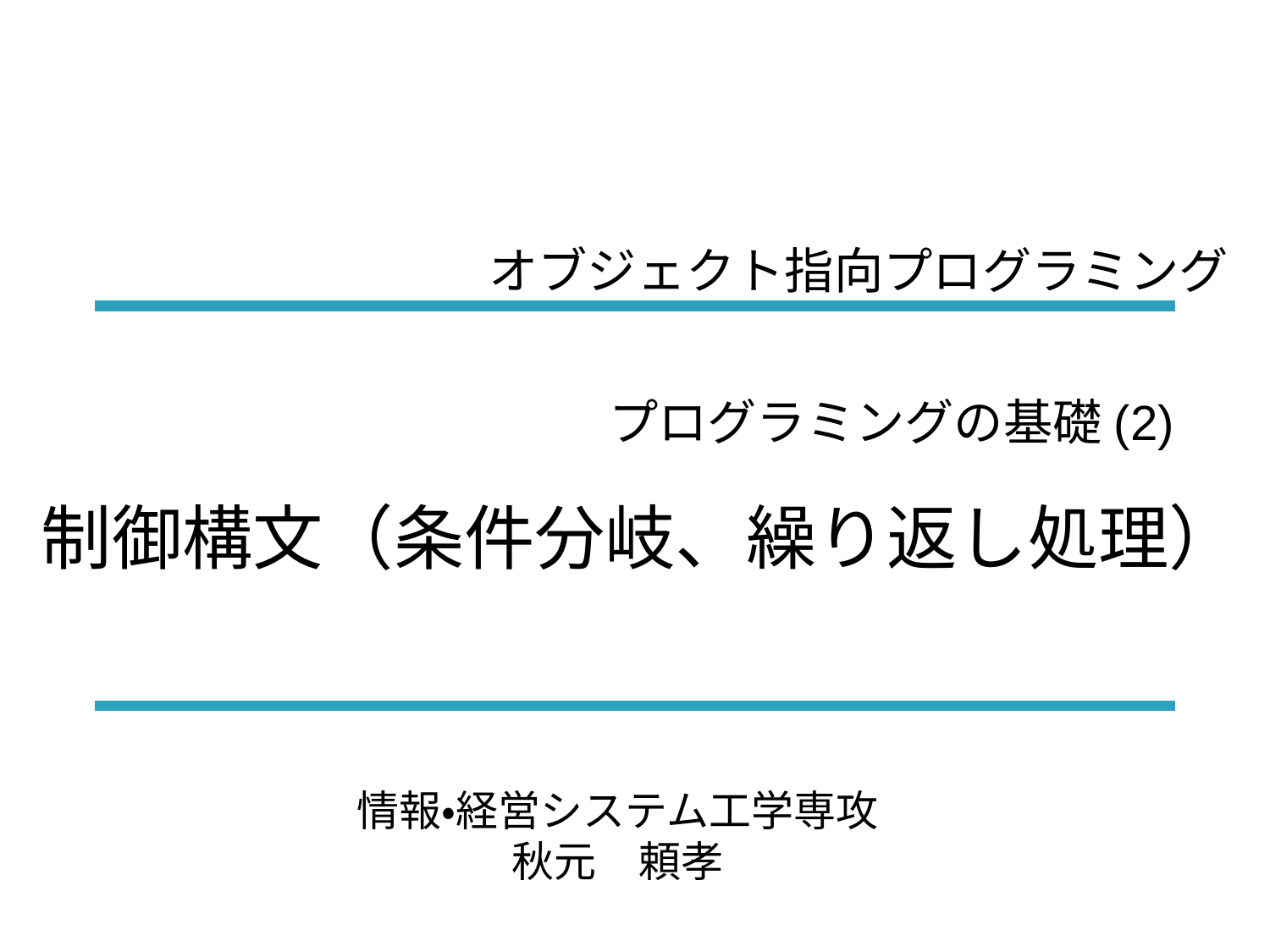

オブジェクト指向プログラミング
プログラミングの基礎(2)
制御構文（条件分岐、繰り返し処理）
情報・経営システム工学専攻
秋元　頼孝